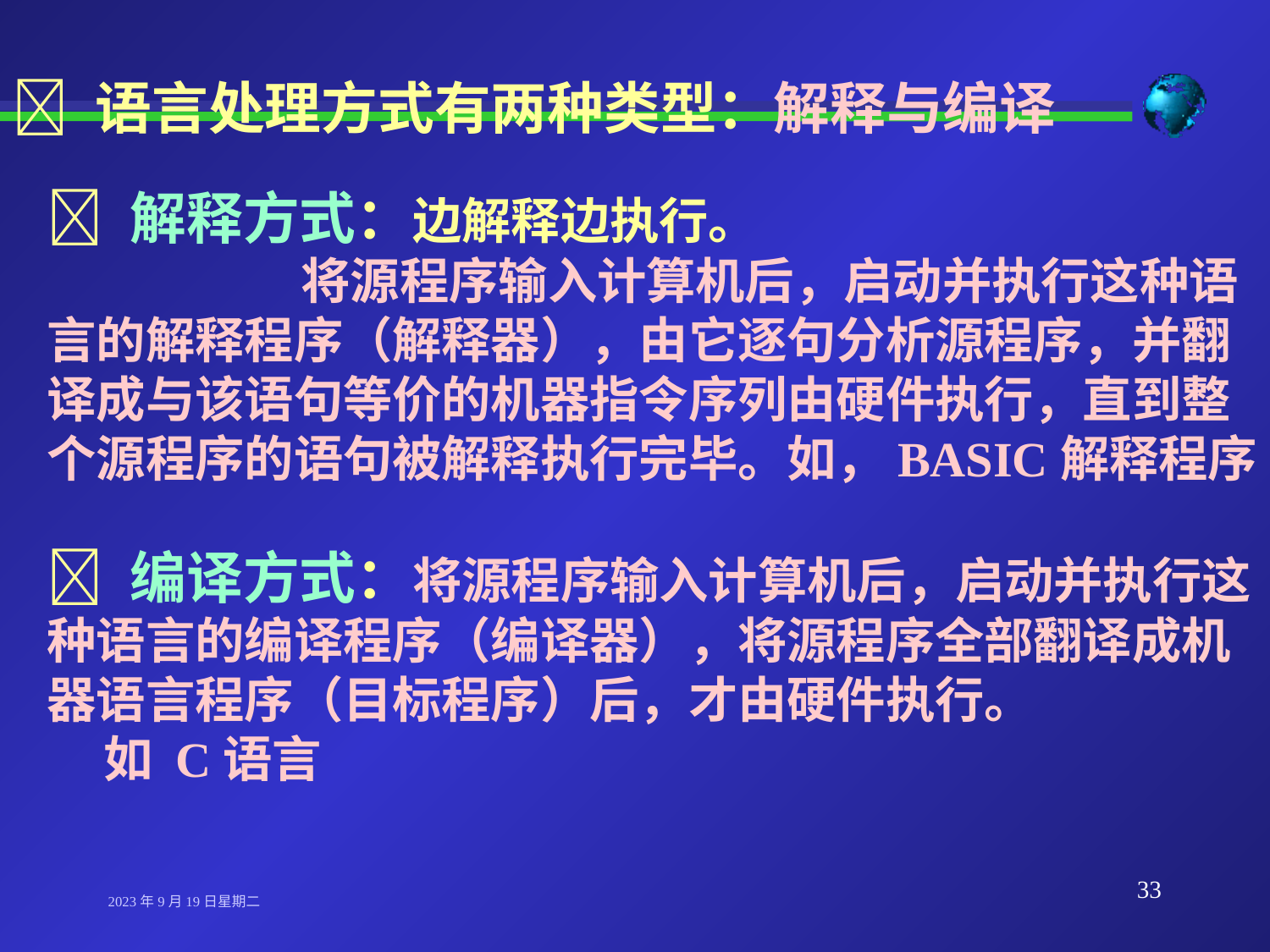

• 语言处理方式有两种类型：解释与编译
♦ 解释方式：边解释边执行。
		将源程序输入计算机后，启动并执行这种语言的解释程序（解释器），由它逐句分析源程序，并翻译成与该语句等价的机器指令序列由硬件执行，直到整个源程序的语句被解释执行完毕。如，BASIC解释程序
♦ 编译方式：将源程序输入计算机后，启动并执行这种语言的编译程序（编译器），将源程序全部翻译成机器语言程序（目标程序）后，才由硬件执行。
     如 C语言
33
2023年9月19日星期二